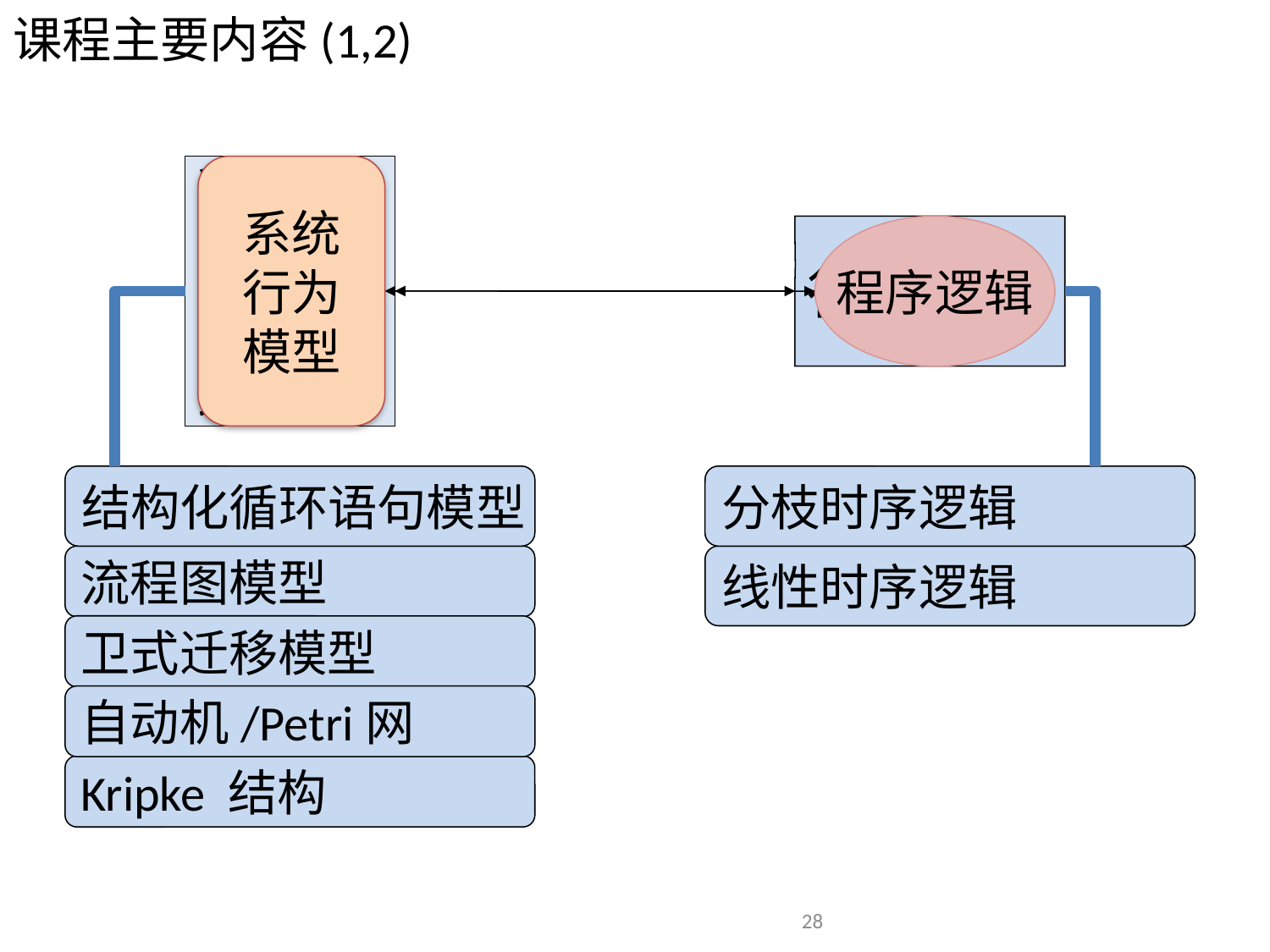

# 课程主要内容(1,2)
程序与
软
件系
统

系统行为模型

行为规范
程序逻辑
结构化循环语句模型
分枝时序逻辑
流程图模型
线性时序逻辑
卫式迁移模型
自动机/Petri网
Kripke 结构

28